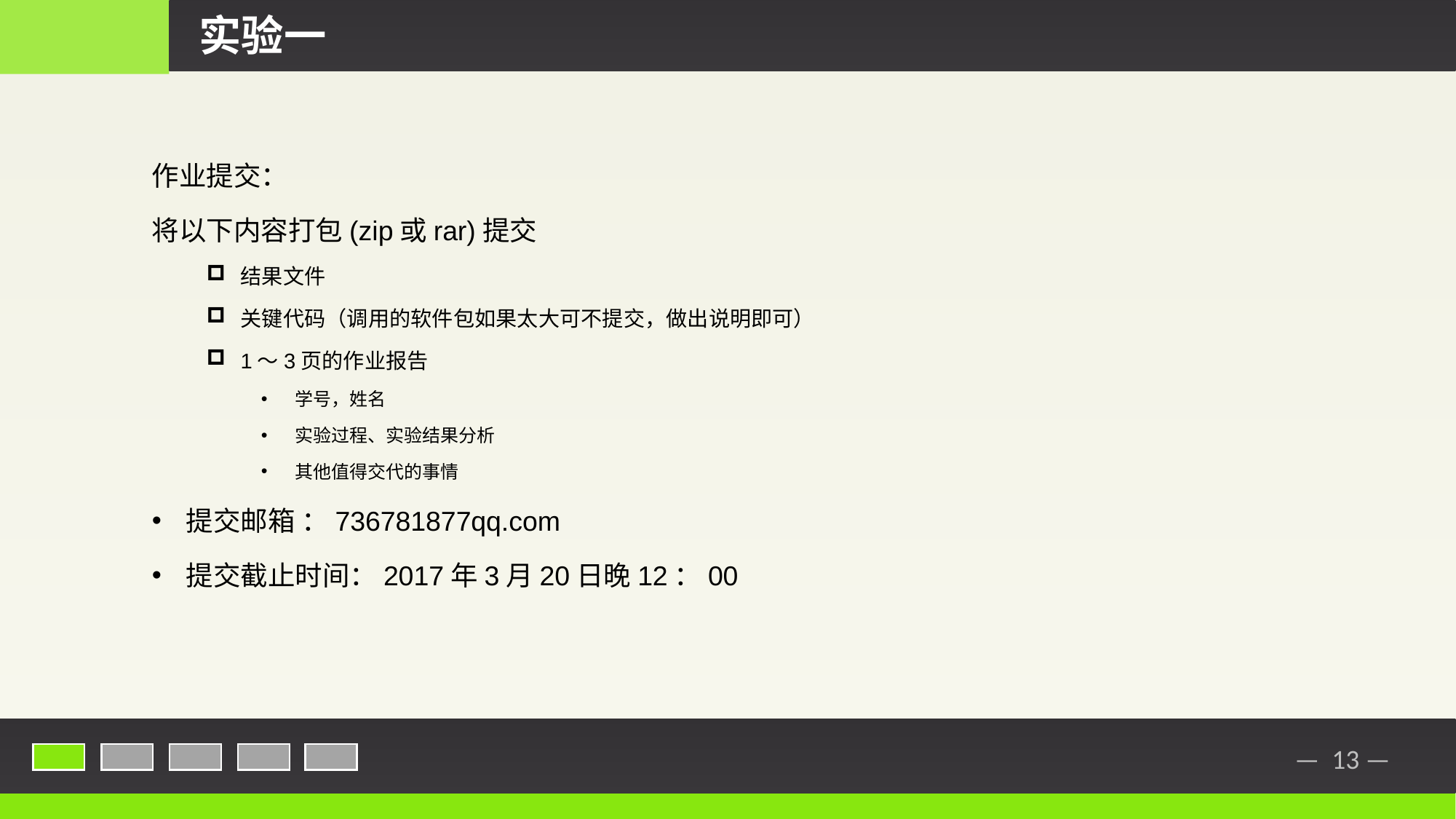

实验一
作业提交：
将以下内容打包(zip或rar)提交
结果文件
关键代码（调用的软件包如果太大可不提交，做出说明即可）
1～3页的作业报告
学号，姓名
实验过程、实验结果分析
其他值得交代的事情
提交邮箱 ：736781877qq.com
提交截止时间：2017年3月20日晚12：00